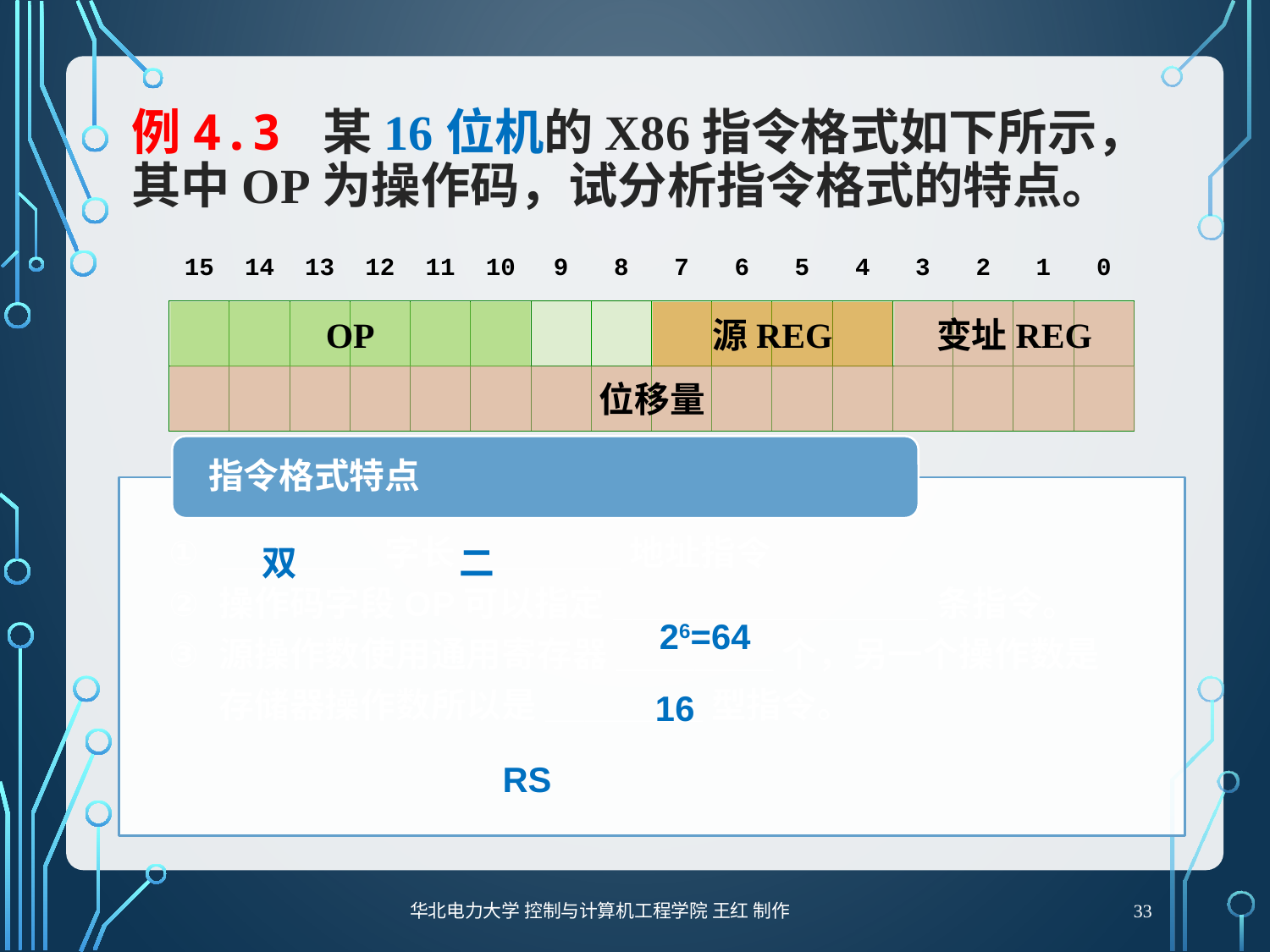

# 例4.3 某16位机的X86指令格式如下所示，其中OP为操作码，试分析指令格式的特点。
| 15 | 14 | 13 | 12 | 11 | 10 | 9 | 8 | 7 | 6 | 5 | 4 | 3 | 2 | 1 | 0 |
| --- | --- | --- | --- | --- | --- | --- | --- | --- | --- | --- | --- | --- | --- | --- | --- |
|  |  |  |  |  |  |  |  |  |  |  |  |  |  |  |  |
|  |  |  |  |  |  |  |  |  |  |  |  |  |  |  |  |
OP
源REG
变址REG
位移量
________字长________地址指令
操作码字段OP可以指定________________条指令。
源操作数使用通用寄存器________个，另一个操作数是存储器操作数所以是________型指令。
指令格式特点
双
二
26=64
16
RS
33
华北电力大学 控制与计算机工程学院 王红 制作